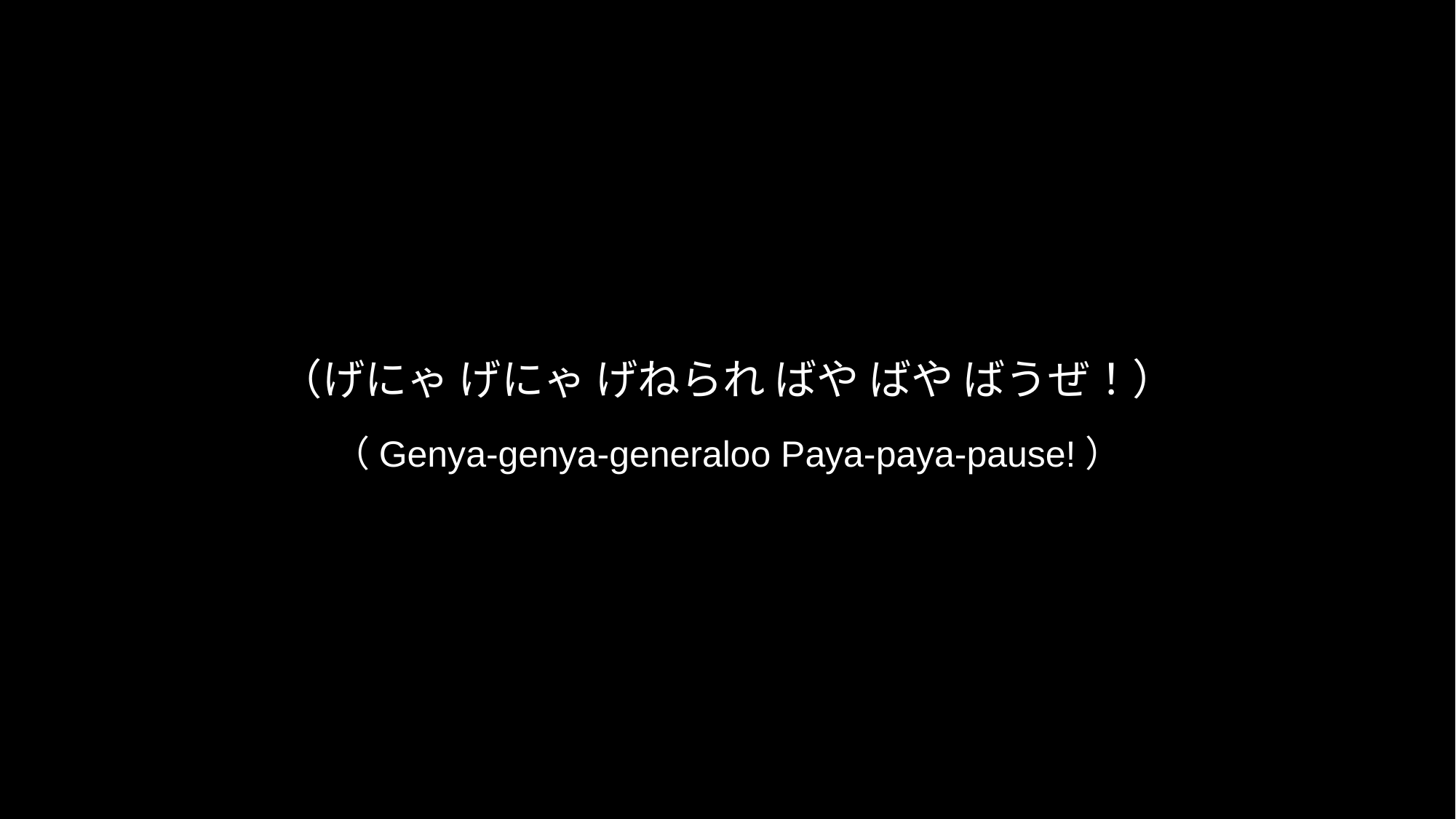

# （げにゃ げにゃ げねられ ばや ばや ばうぜ！）
（Genya-genya-generaloo Paya-paya-pause!）